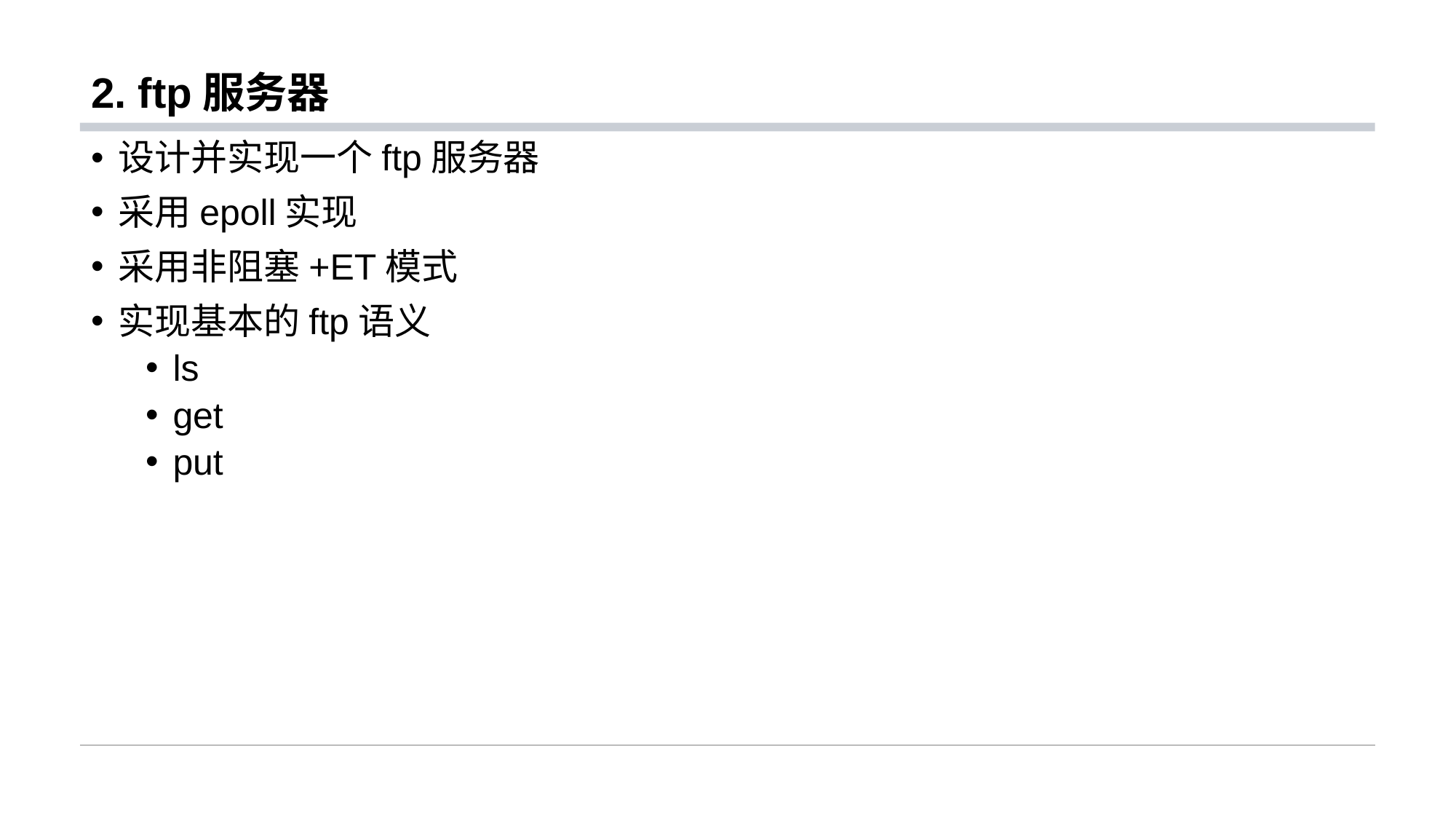

# 2. ftp服务器
设计并实现一个ftp服务器
采用epoll实现
采用非阻塞+ET模式
实现基本的ftp语义
ls
get
put